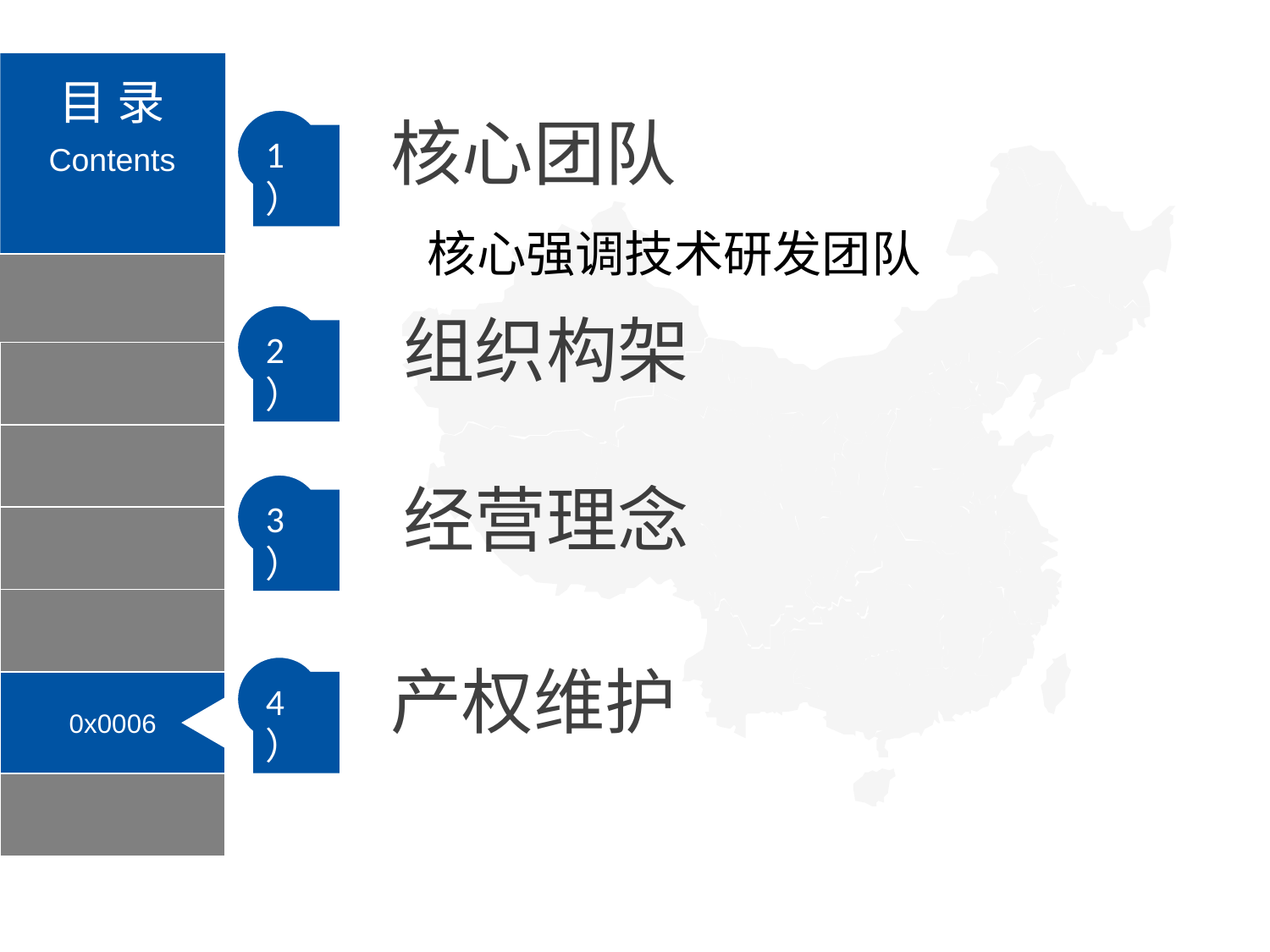

目 录
Contents

0x0006

核心团队

1）
   核心强调技术研发团队
组织构架

2）

经营理念

3）
产权维护

4）